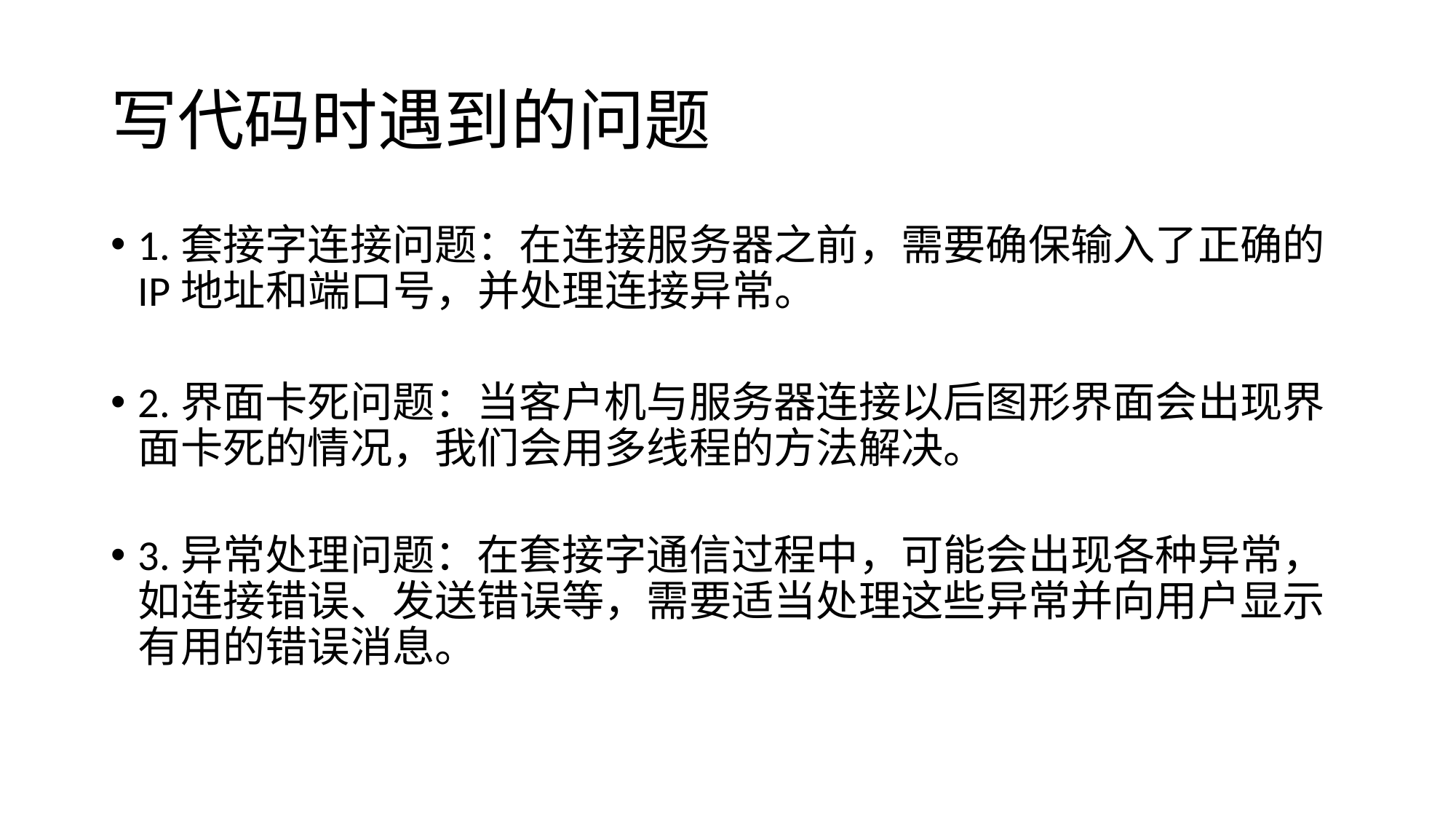

# 写代码时遇到的问题
1.套接字连接问题：在连接服务器之前，需要确保输入了正确的IP地址和端口号，并处理连接异常。
2.界面卡死问题：当客户机与服务器连接以后图形界面会出现界面卡死的情况，我们会用多线程的方法解决。
3.异常处理问题：在套接字通信过程中，可能会出现各种异常，如连接错误、发送错误等，需要适当处理这些异常并向用户显示有用的错误消息。